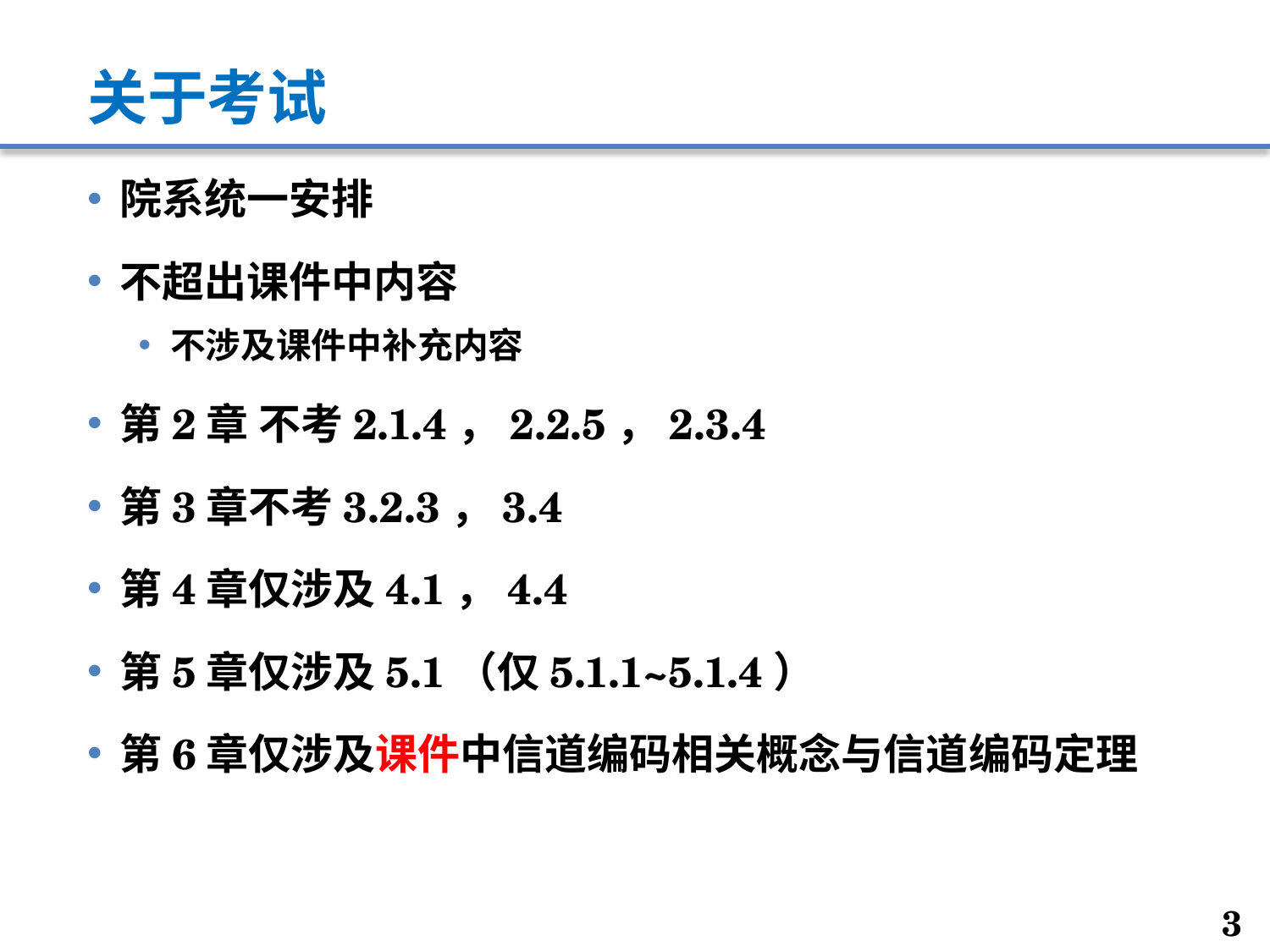

# 关于考试
院系统一安排
不超出课件中内容
不涉及课件中补充内容
第2章 不考2.1.4，2.2.5，2.3.4
第3章不考3.2.3，3.4
第4章仅涉及4.1，4.4
第5章仅涉及5.1（仅5.1.1~5.1.4）
第6章仅涉及课件中信道编码相关概念与信道编码定理

3